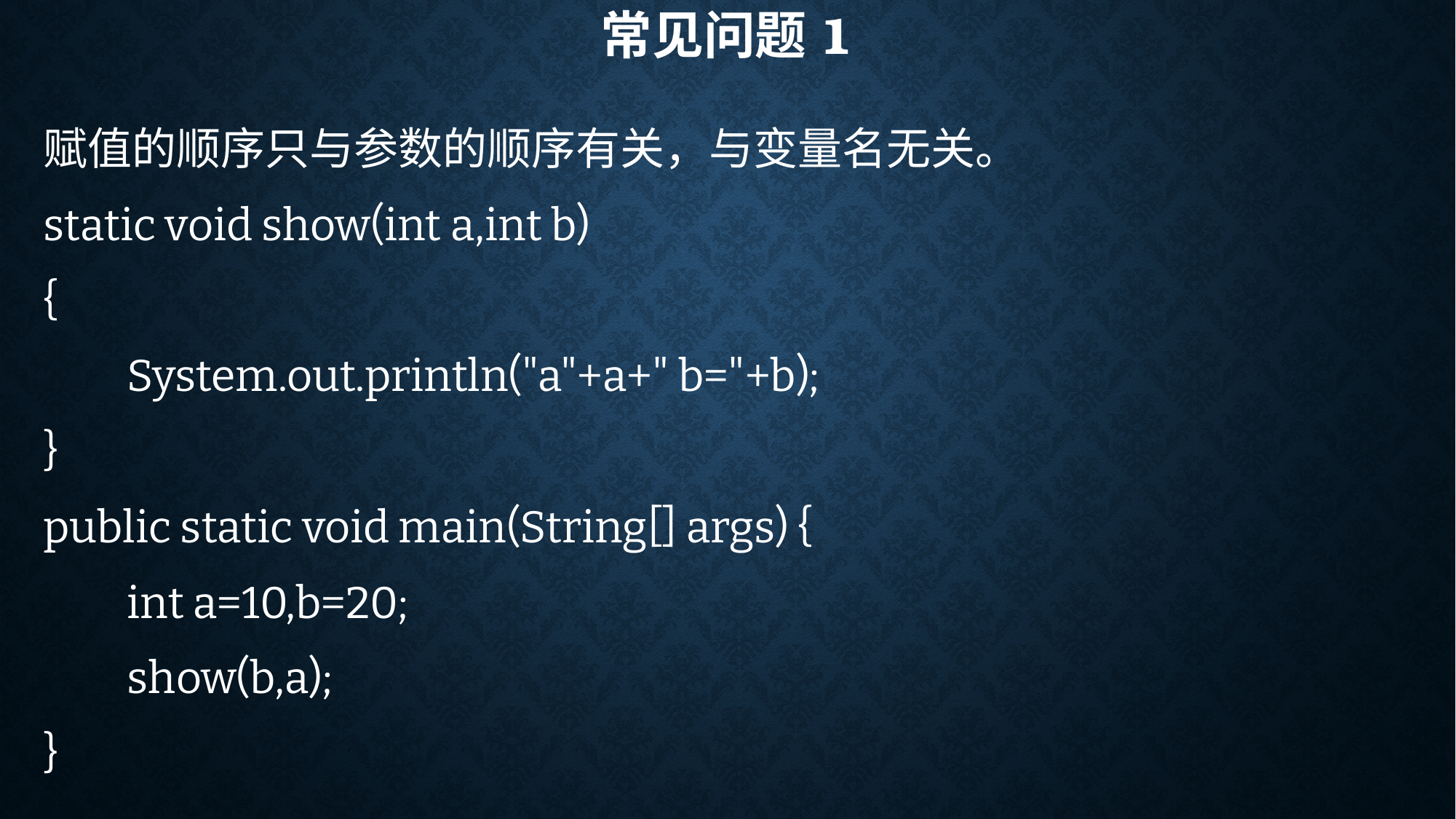

# 常见问题1
赋值的顺序只与参数的顺序有关，与变量名无关。
static void show(int a,int b)
{
	System.out.println("a"+a+" b="+b);
}
public static void main(String[] args) {
	int a=10,b=20;
	show(b,a);
}